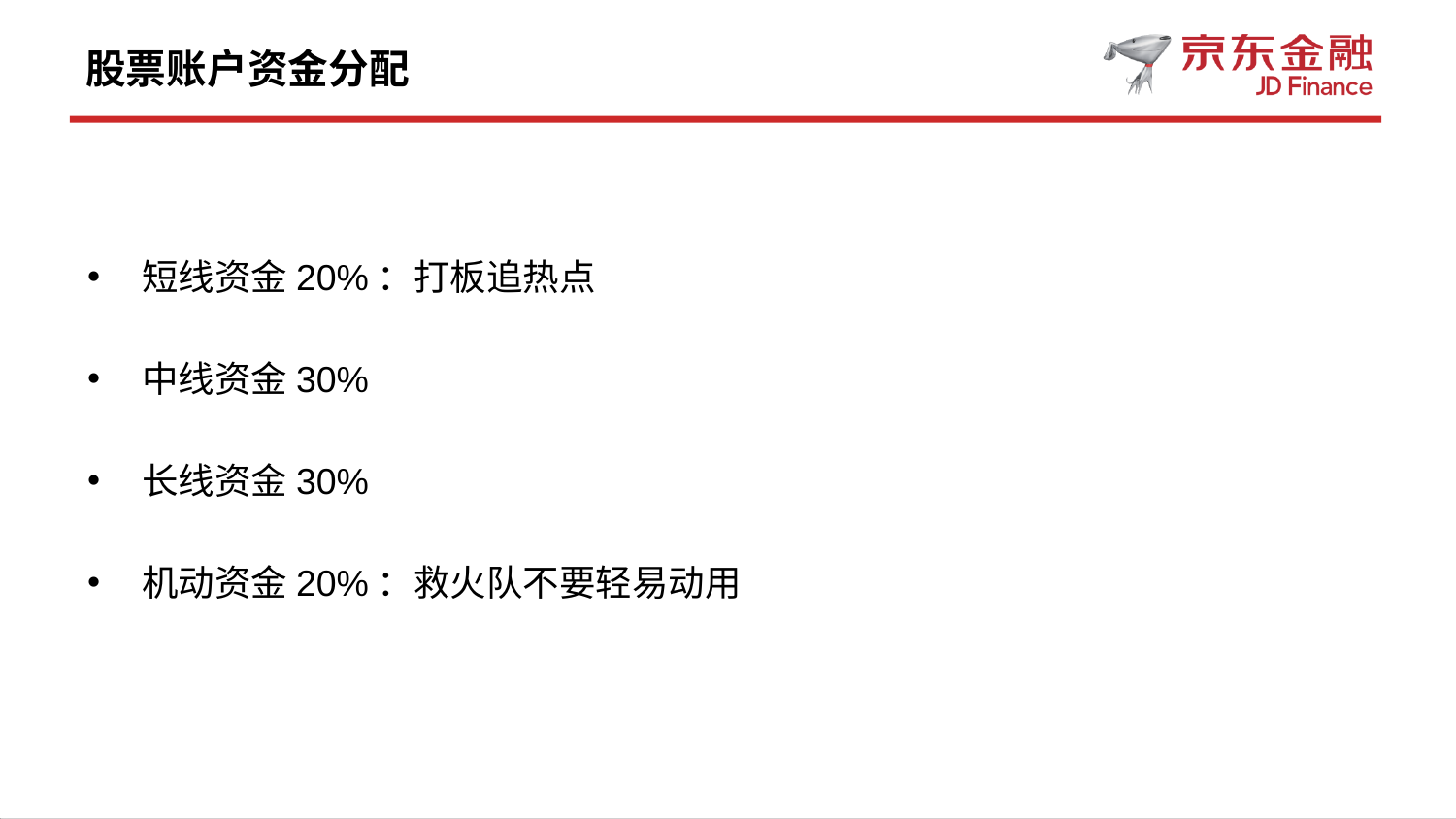

# 股票账户资金分配
短线资金20%：打板追热点

中线资金30%

长线资金30%

机动资金20%：救火队不要轻易动用